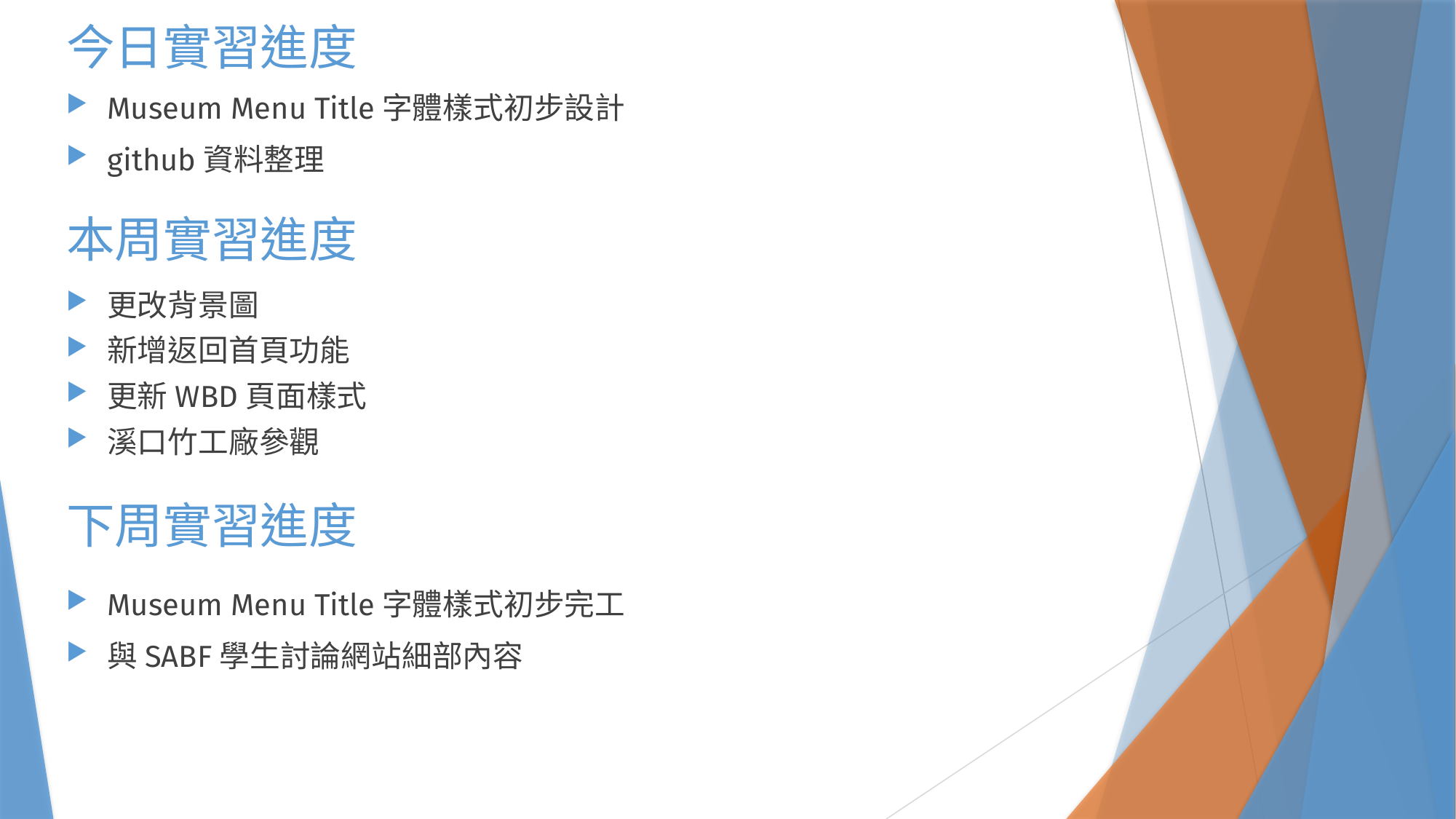

今日實習進度
Museum Menu Title字體樣式初步設計
github資料整理

# 本周實習進度
更改背景圖
新增返回首頁功能
更新WBD頁面樣式
溪口竹工廠參觀

下周實習進度
Museum Menu Title字體樣式初步完工
與SABF學生討論網站細部內容